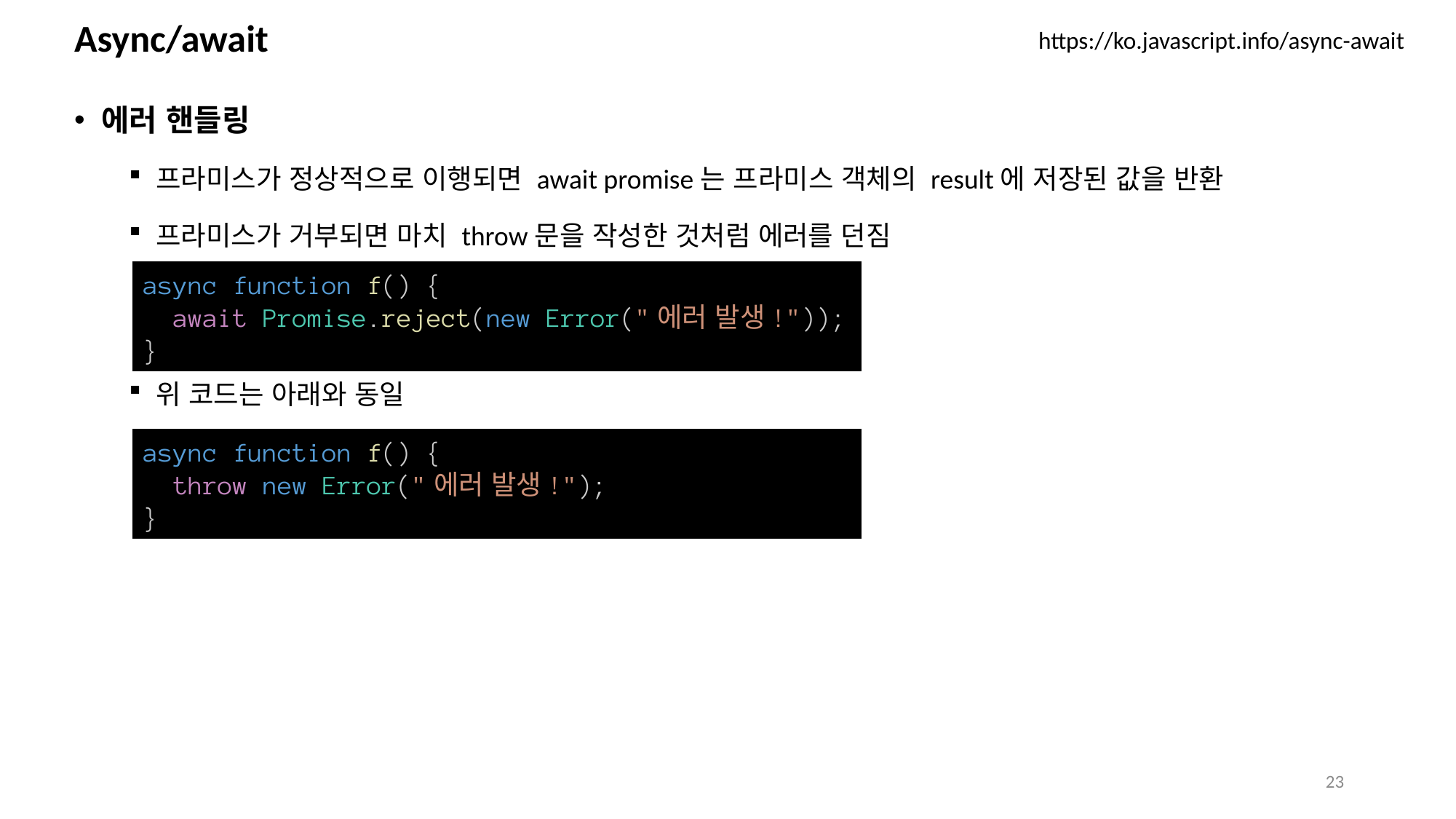

# Async/await
https://ko.javascript.info/async-await
에러 핸들링
프라미스가 정상적으로 이행되면 await promise는 프라미스 객체의 result에 저장된 값을 반환
프라미스가 거부되면 마치 throw문을 작성한 것처럼 에러를 던짐

위 코드는 아래와 동일
async function f() {
  await Promise.reject(new Error("에러 발생!"));
}
async function f() {
  throw new Error("에러 발생!");
}
23